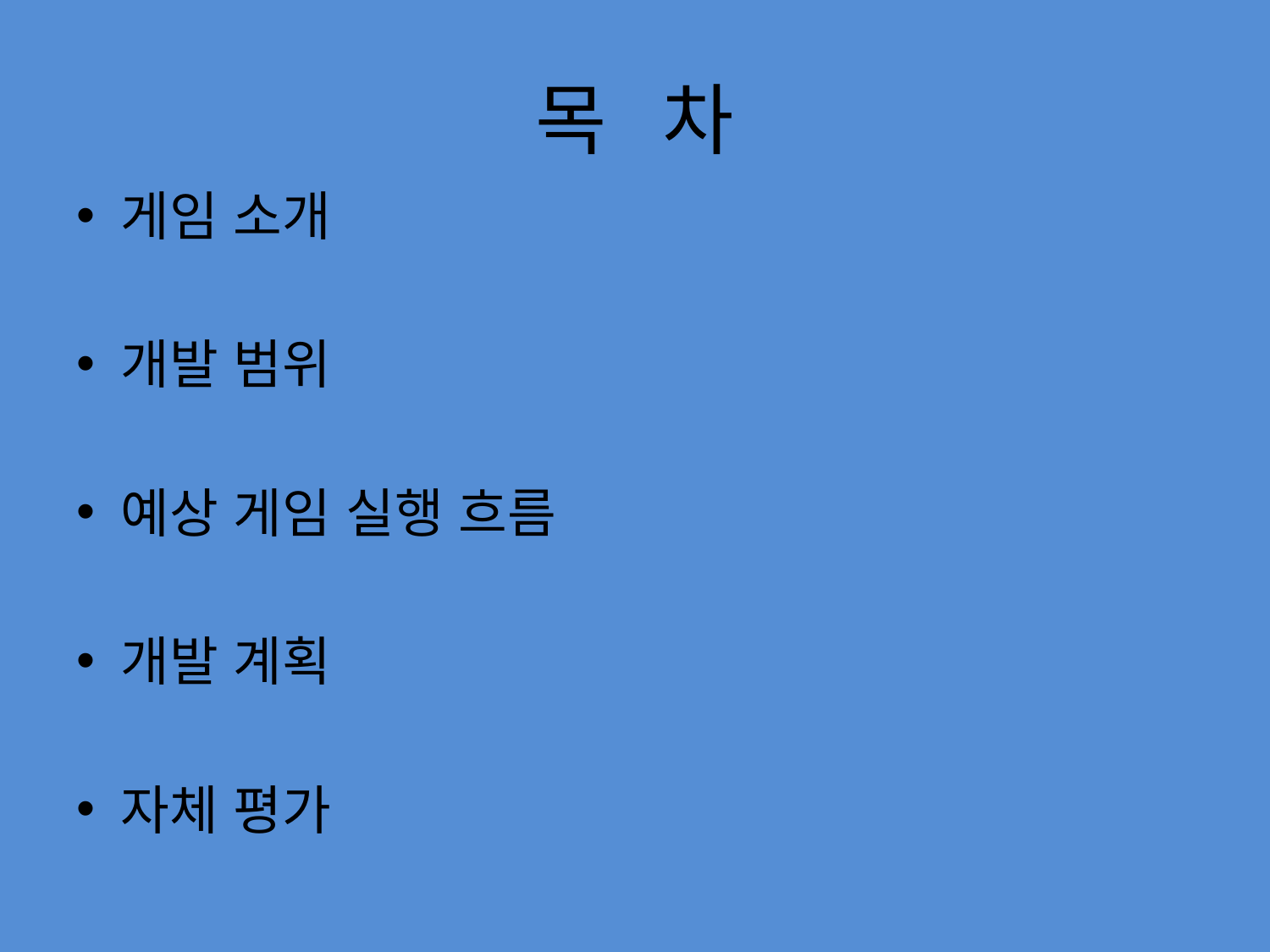

# 목	차
게임 소개

개발 범위

예상 게임 실행 흐름

개발 계획

자체 평가